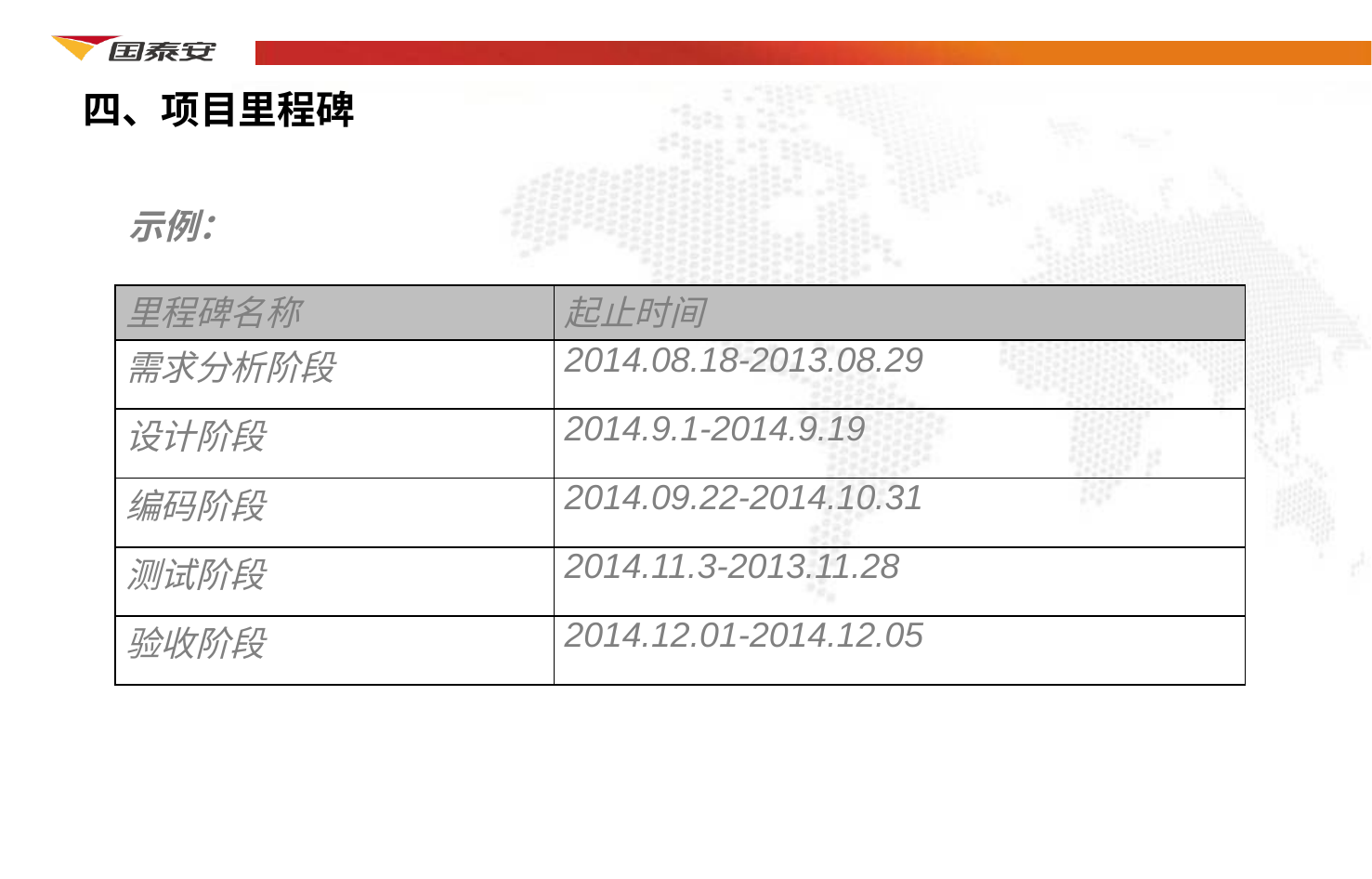

# 四、项目里程碑
示例：
| 里程碑名称 | 起止时间 |
| --- | --- |
| 需求分析阶段 | 2014.08.18-2013.08.29 |
| 设计阶段 | 2014.9.1-2014.9.19 |
| 编码阶段 | 2014.09.22-2014.10.31 |
| 测试阶段 | 2014.11.3-2013.11.28 |
| 验收阶段 | 2014.12.01-2014.12.05 |